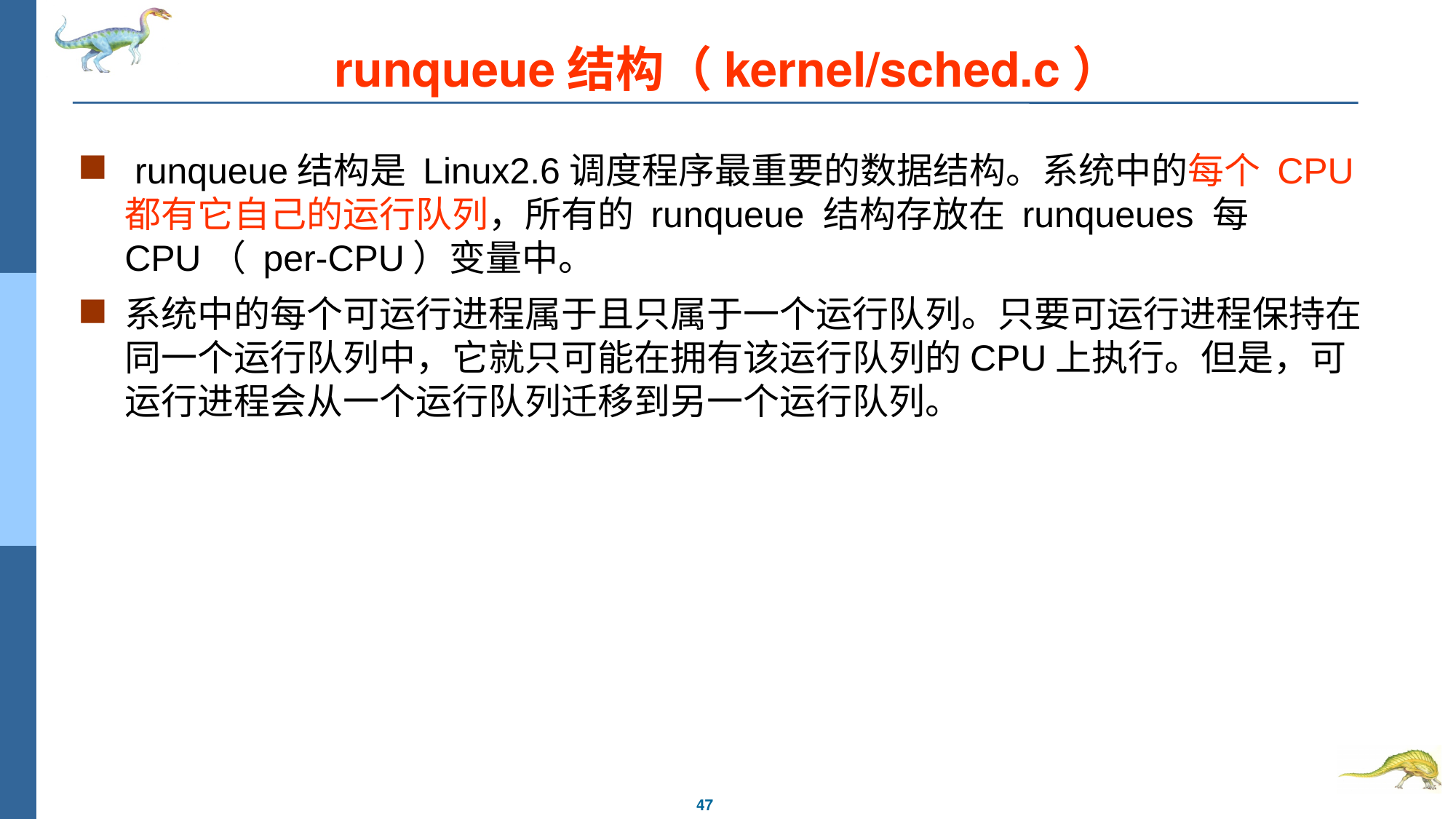

# runqueue结构（kernel/sched.c）
 runqueue结构是 Linux2.6调度程序最重要的数据结构。系统中的每个 CPU都有它自己的运行队列，所有的 runqueue 结构存放在 runqueues 每 CPU（ per-CPU）变量中。
系统中的每个可运行进程属于且只属于一个运行队列。只要可运行进程保持在同一个运行队列中，它就只可能在拥有该运行队列的CPU上执行。但是，可运行进程会从一个运行队列迁移到另一个运行队列。